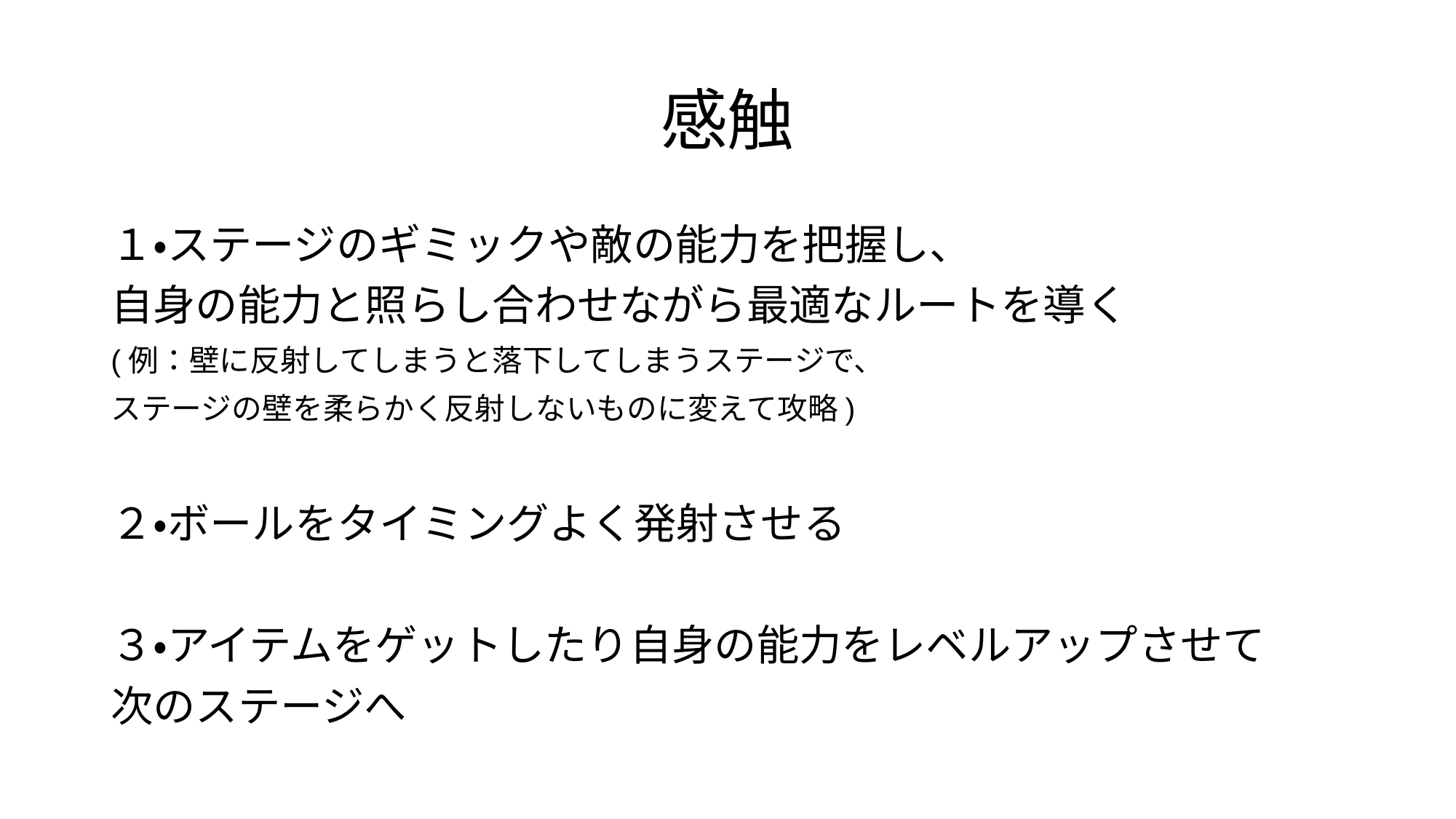

# 感触
１・ステージのギミックや敵の能力を把握し、
自身の能力と照らし合わせながら最適なルートを導く
(例：壁に反射してしまうと落下してしまうステージで、
ステージの壁を柔らかく反射しないものに変えて攻略)

２・ボールをタイミングよく発射させる

３・アイテムをゲットしたり自身の能力をレベルアップさせて
次のステージへ